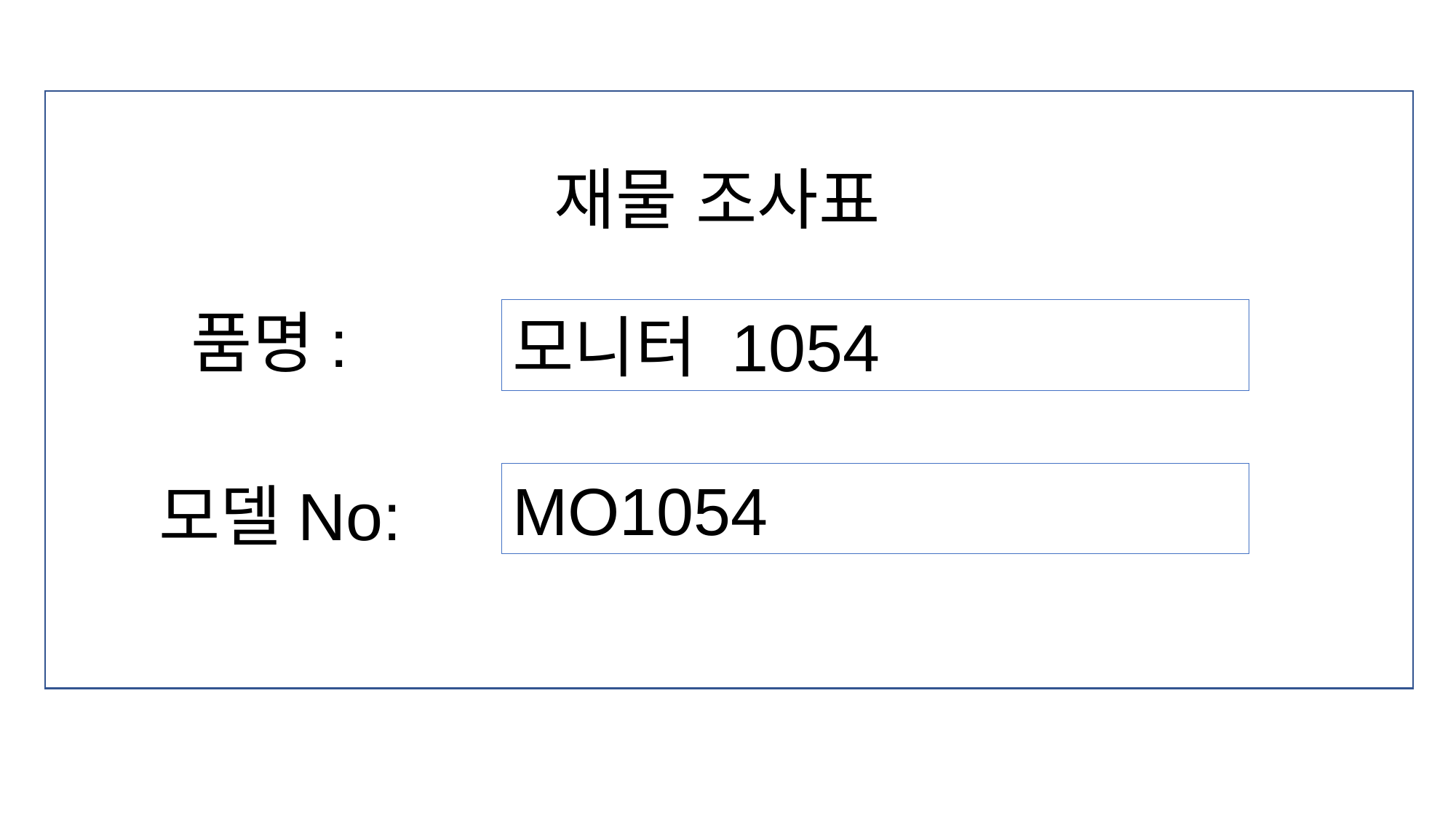

재물 조사표
품명:
모니터 1054
MO1054
모델No: